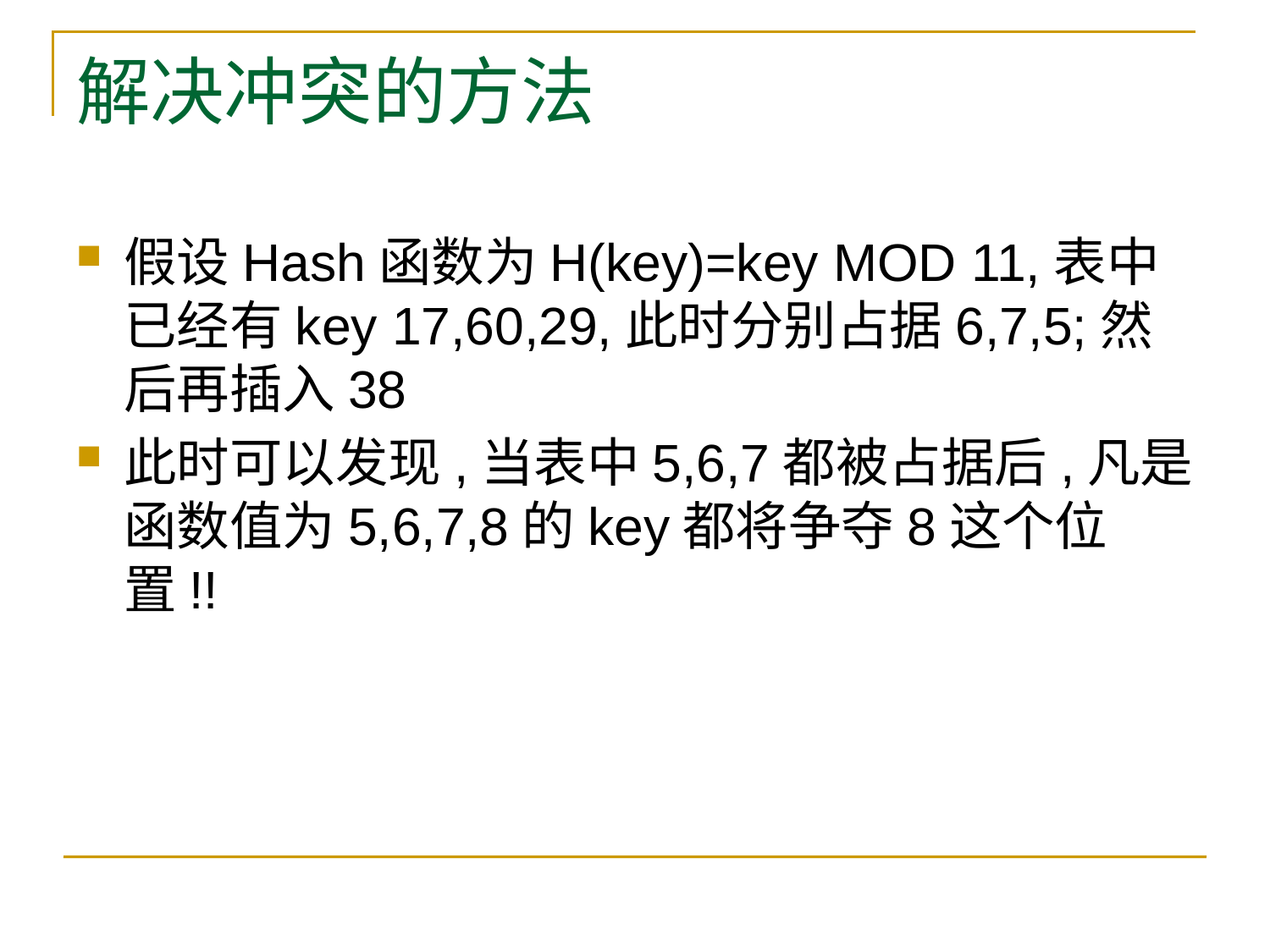

# 解决冲突的方法
假设Hash函数为H(key)=key MOD 11,表中已经有key 17,60,29,此时分别占据6,7,5;然后再插入38
此时可以发现,当表中5,6,7都被占据后,凡是函数值为5,6,7,8的key都将争夺8这个位置!!